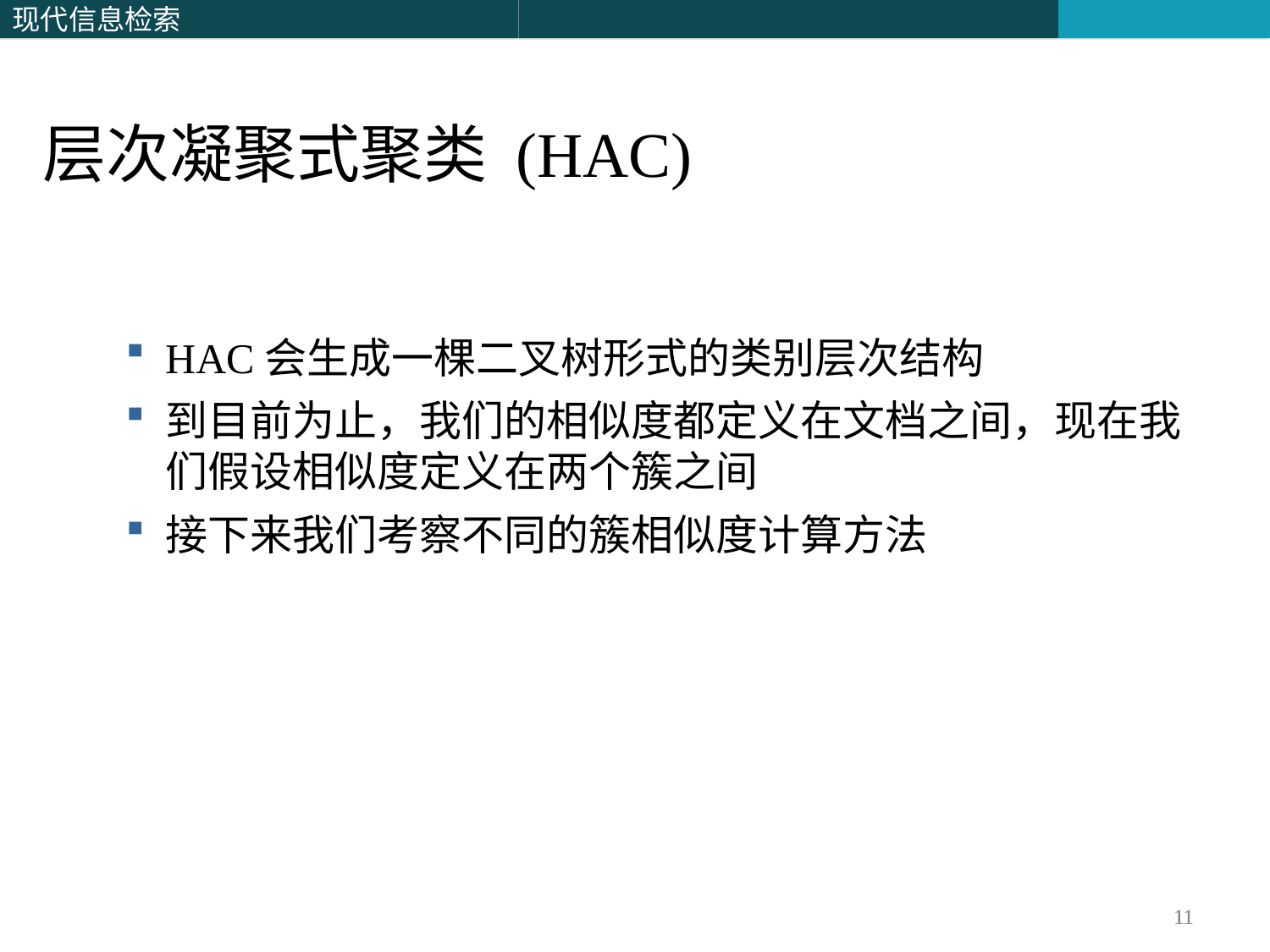

层次凝聚式聚类 (HAC)

HAC会生成一棵二叉树形式的类别层次结构
到目前为止，我们的相似度都定义在文档之间，现在我们假设相似度定义在两个簇之间
接下来我们考察不同的簇相似度计算方法

11
11